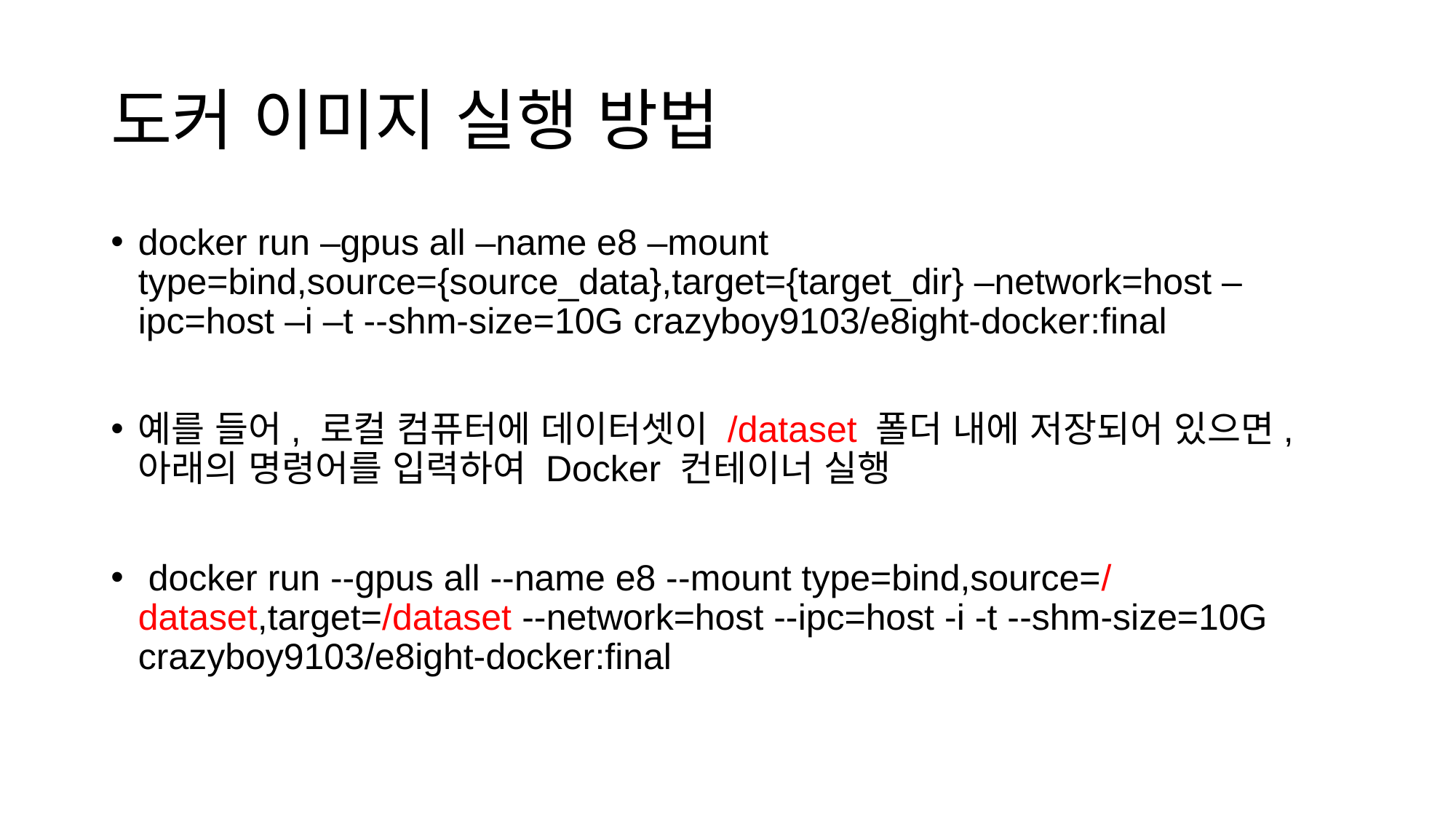

# 도커 이미지 실행 방법
docker run –gpus all –name e8 –mount type=bind,source={source_data},target={target_dir} –network=host –ipc=host –i –t --shm-size=10G crazyboy9103/e8ight-docker:final

예를 들어, 로컬 컴퓨터에 데이터셋이 /dataset 폴더 내에 저장되어 있으면, 아래의 명령어를 입력하여 Docker 컨테이너 실행

 docker run --gpus all --name e8 --mount type=bind,source=/dataset,target=/dataset --network=host --ipc=host -i -t --shm-size=10G crazyboy9103/e8ight-docker:final